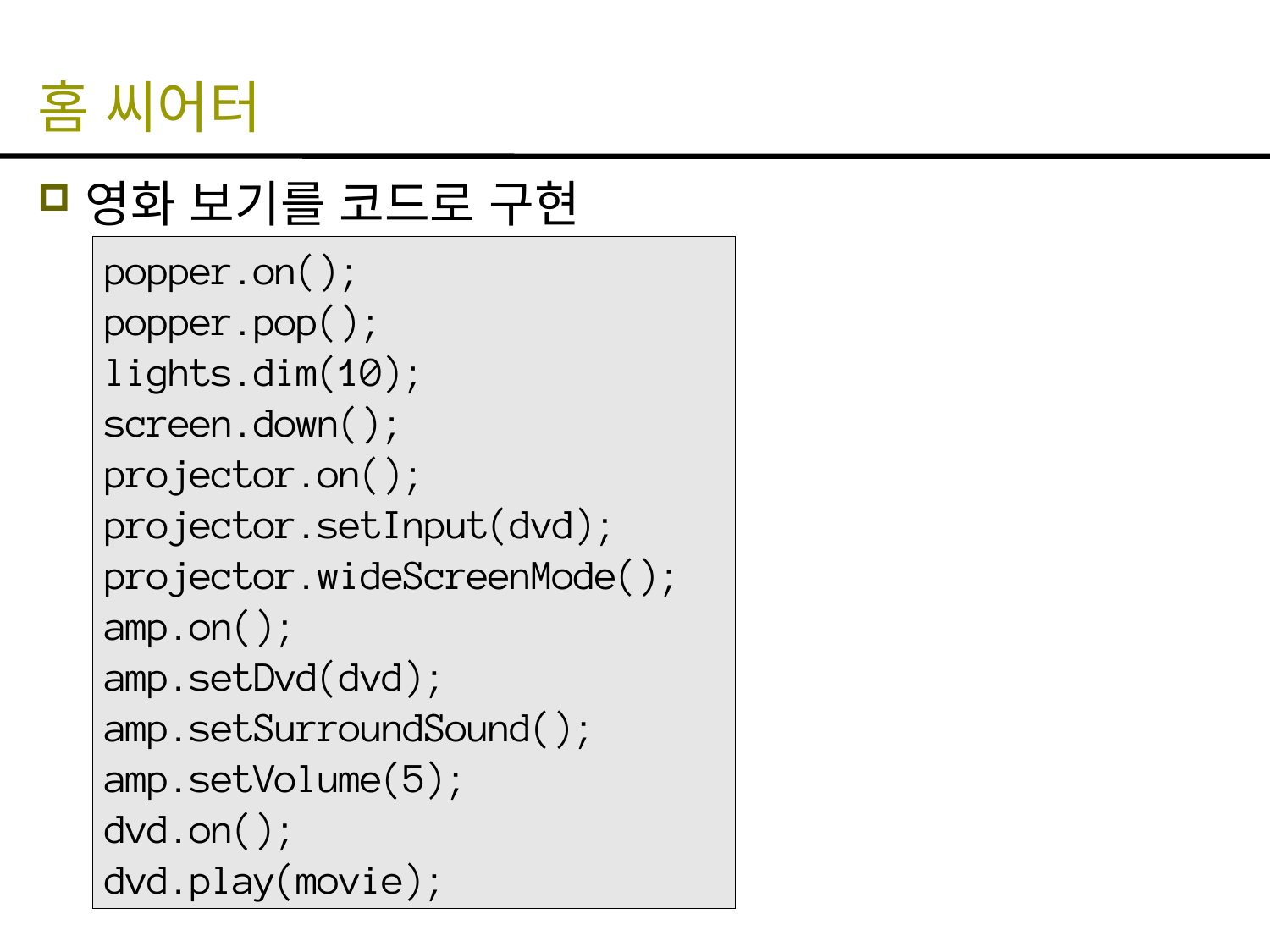

# 홈 씨어터
영화 보기를 코드로 구현
popper.on();
popper.pop();
lights.dim(10);
screen.down();
projector.on();
projector.setInput(dvd);
projector.wideScreenMode();
amp.on();
amp.setDvd(dvd);
amp.setSurroundSound();
amp.setVolume(5);
dvd.on();
dvd.play(movie);